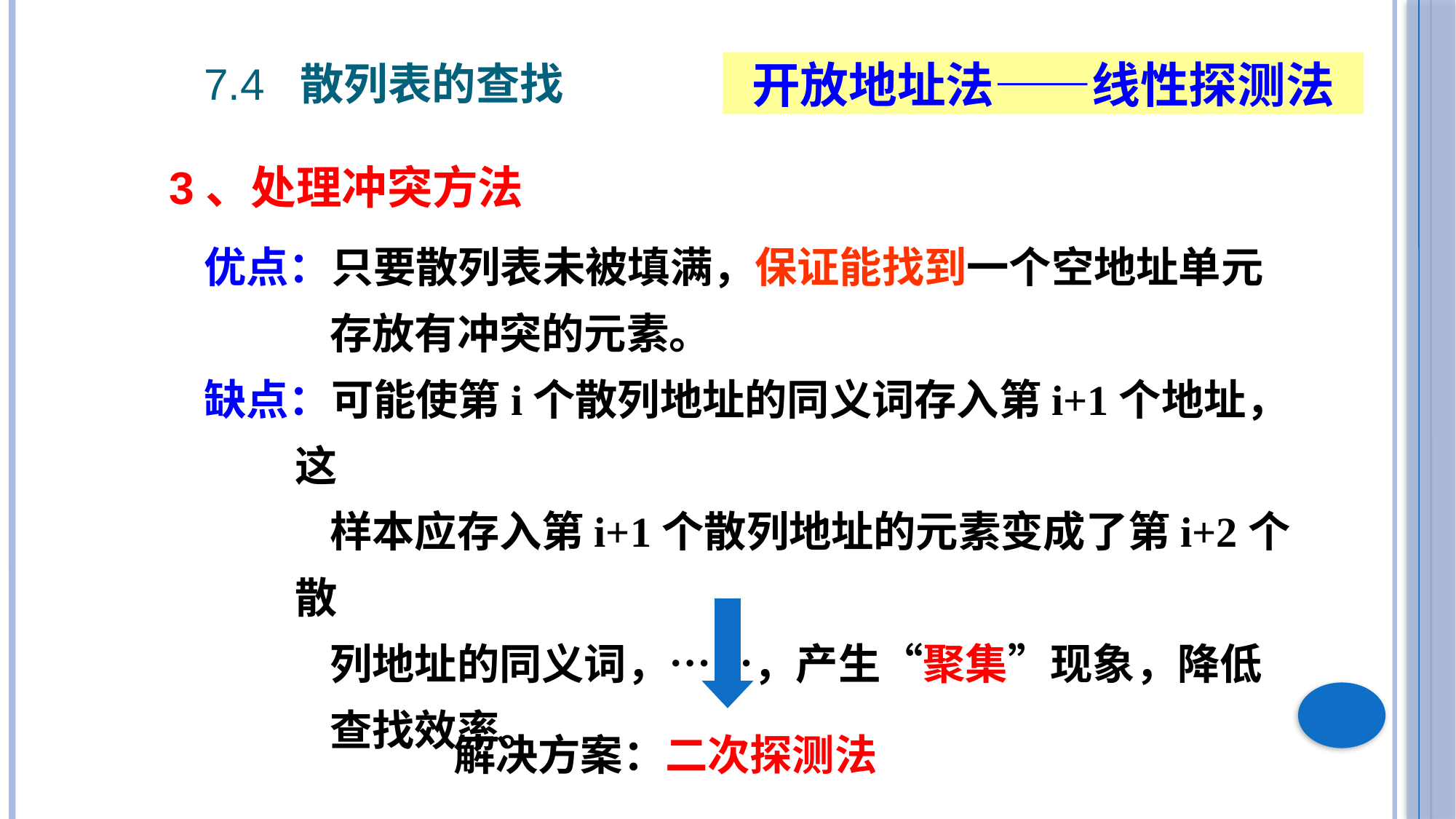

7.4  散列表的查找
开放地址法——线性探测法
3、处理冲突方法
优点：只要散列表未被填满，保证能找到一个空地址单元
            存放有冲突的元素。
缺点：可能使第i个散列地址的同义词存入第i+1个地址，这
            样本应存入第i+1个散列地址的元素变成了第i+2个散
            列地址的同义词，……，产生“聚集”现象，降低
            查找效率。

解决方案：二次探测法